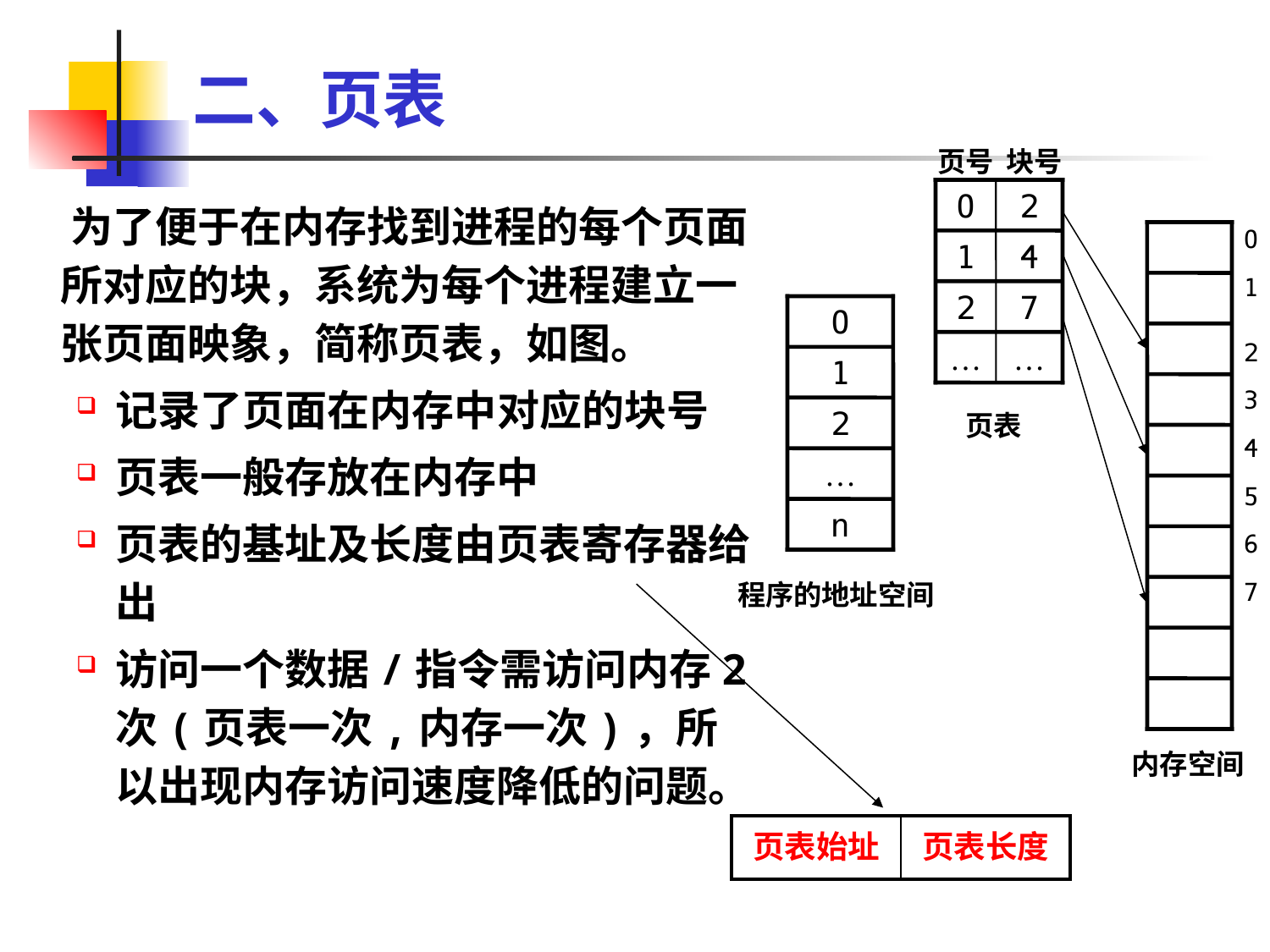

# 二、页表
页号  块号
0

2

0
1
2
3
4
5
6
7

1

4

2

7
0

…

…
1

2

页表

…

n

内存空间
程序的地址空间
     为了便于在内存找到进程的每个页面所对应的块，系统为每个进程建立一张页面映象，简称页表，如图。
记录了页面在内存中对应的块号
页表一般存放在内存中
页表的基址及长度由页表寄存器给出
访问一个数据/指令需访问内存2次(页表一次,内存一次)，所以出现内存访问速度降低的问题。

| 页表始址 | 页表长度 |
| --- | --- |